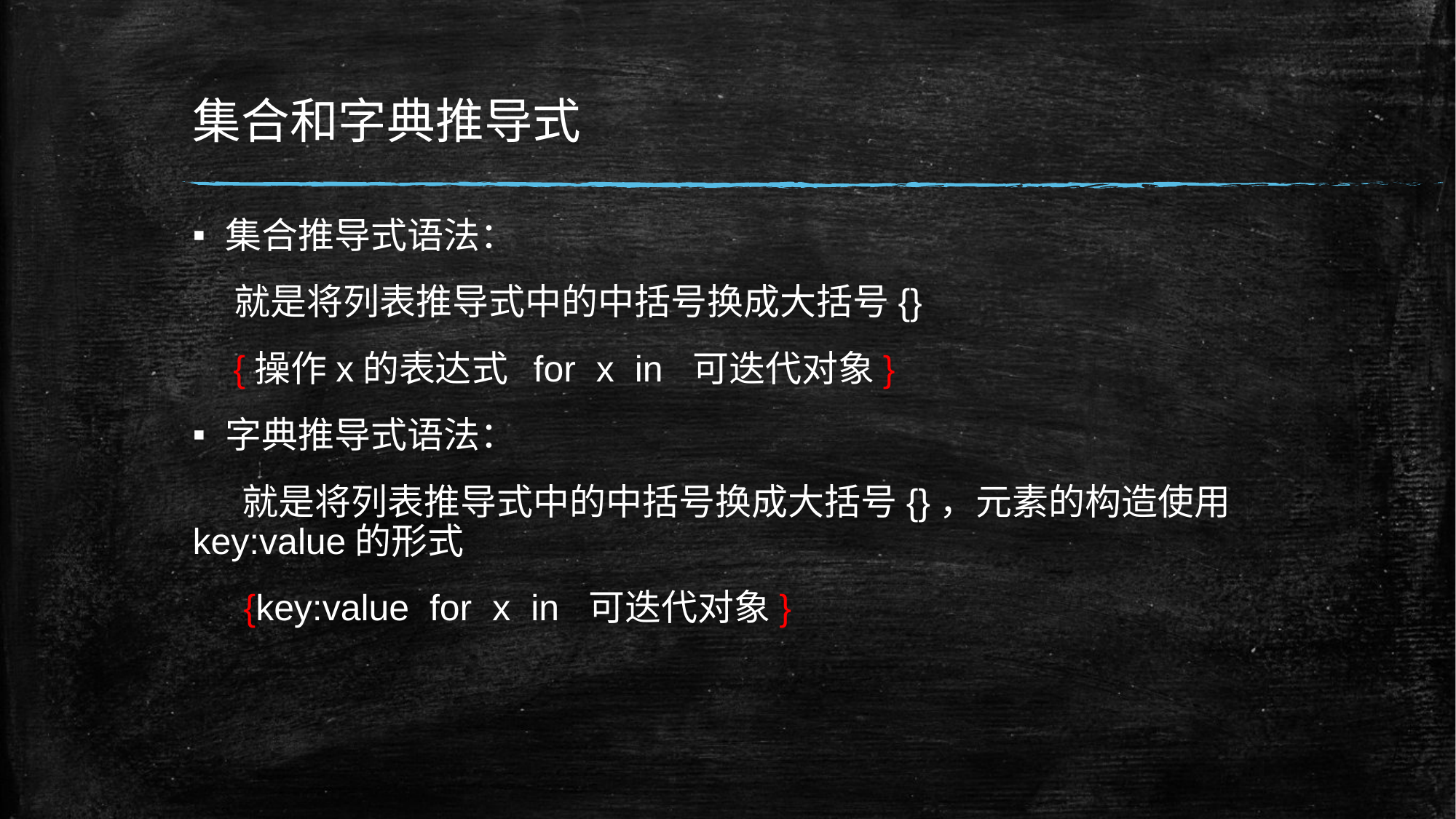

# 集合和字典推导式
集合推导式语法：
    就是将列表推导式中的中括号换成大括号{}
    {操作x的表达式  for  x  in  可迭代对象}
字典推导式语法：
     就是将列表推导式中的中括号换成大括号{}，元素的构造使用key:value的形式
     {key:value  for  x  in  可迭代对象}